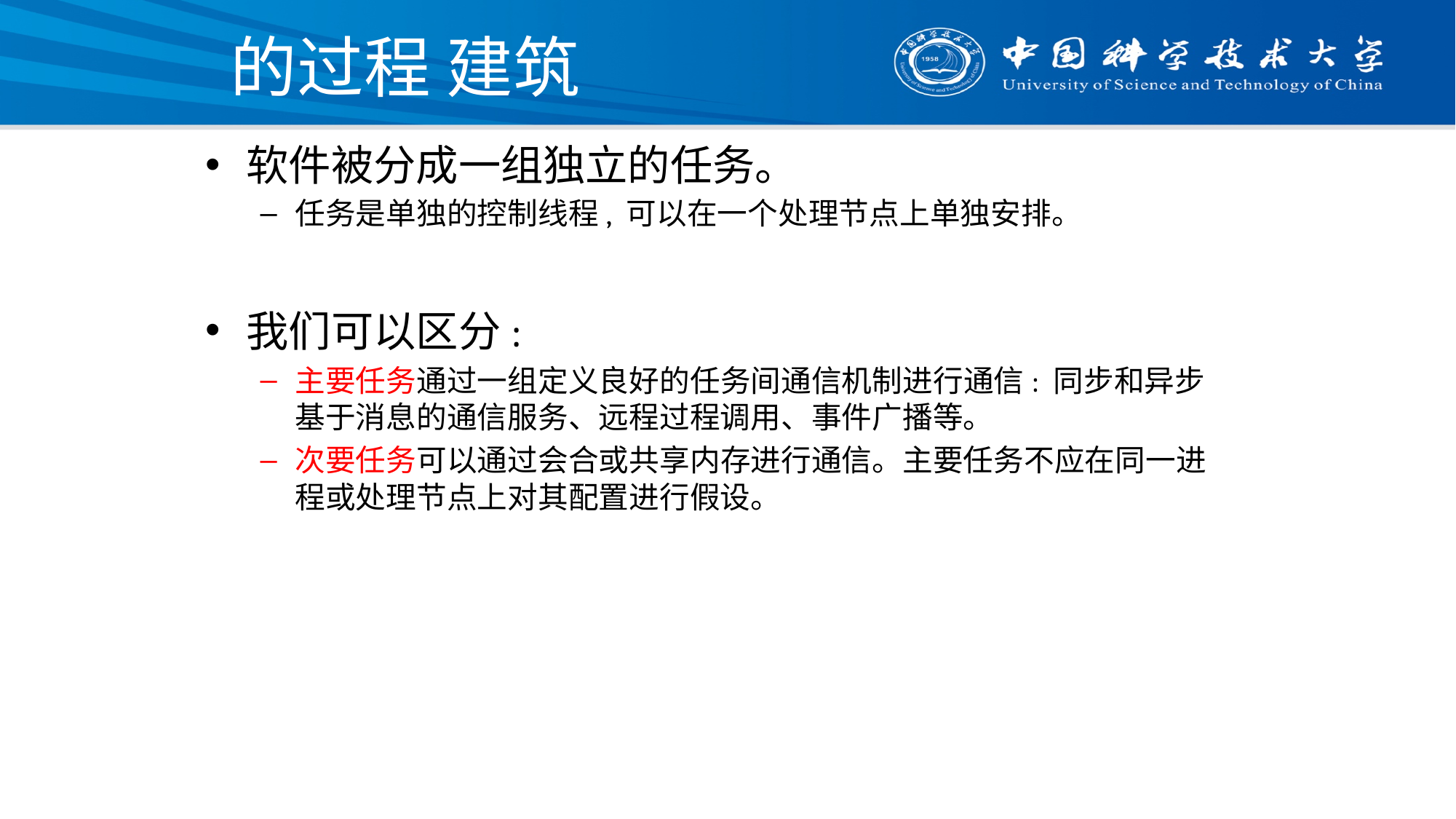

# 的过程 建筑
软件被分成一组独立的任务。
任务是单独的控制线程, 可以在一个处理节点上单独安排。

我们可以区分:
主要任务通过一组定义良好的任务间通信机制进行通信: 同步和异步基于消息的通信服务、远程过程调用、事件广播等。
次要任务可以通过会合或共享内存进行通信。主要任务不应在同一进程或处理节点上对其配置进行假设。